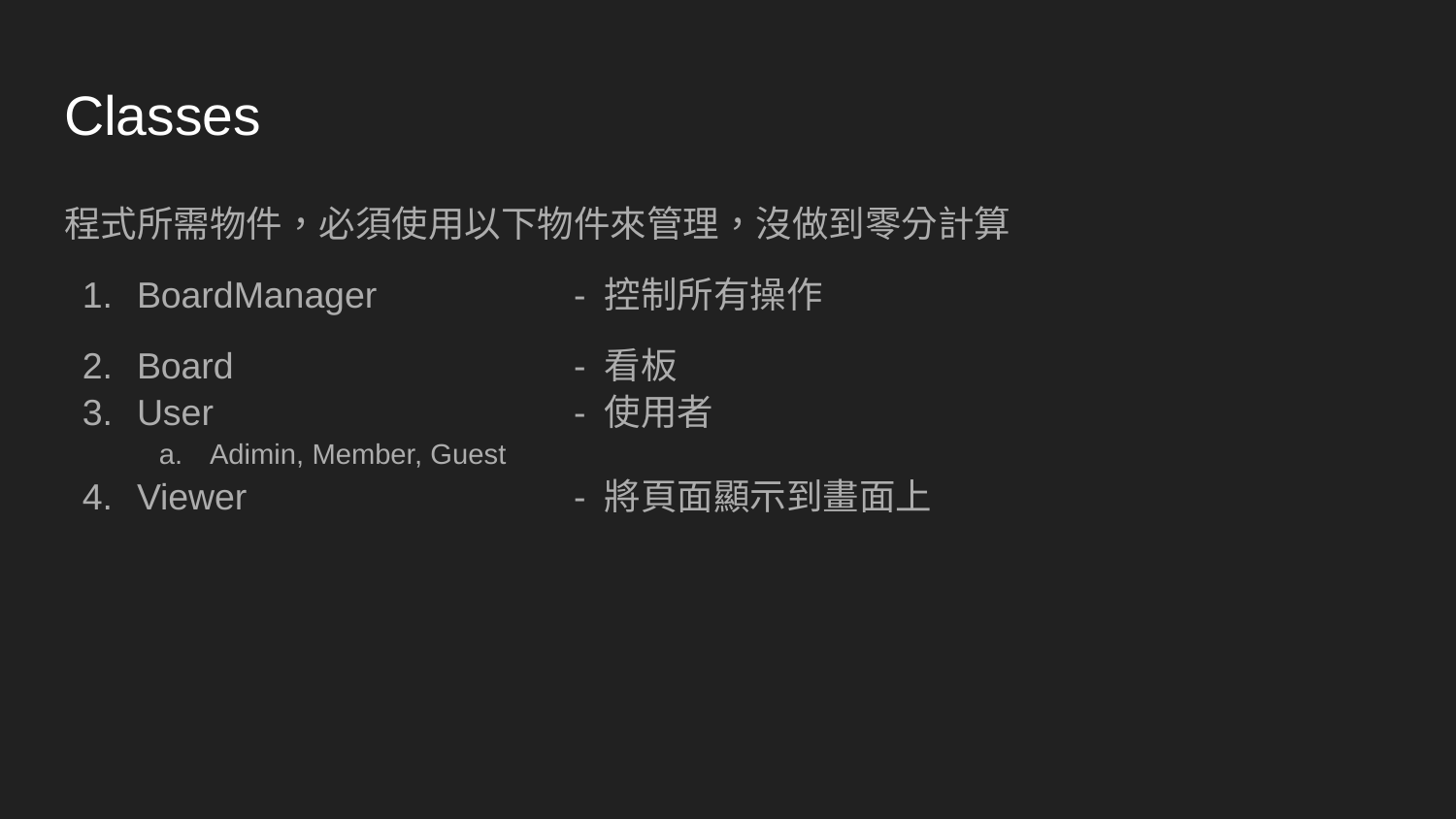

# Classes
程式所需物件，必須使用以下物件來管理，沒做到零分計算
BoardManager 		- 控制所有操作
Board			- 看板
User 			- 使用者
Adimin, Member, Guest
Viewer			- 將頁面顯示到畫面上